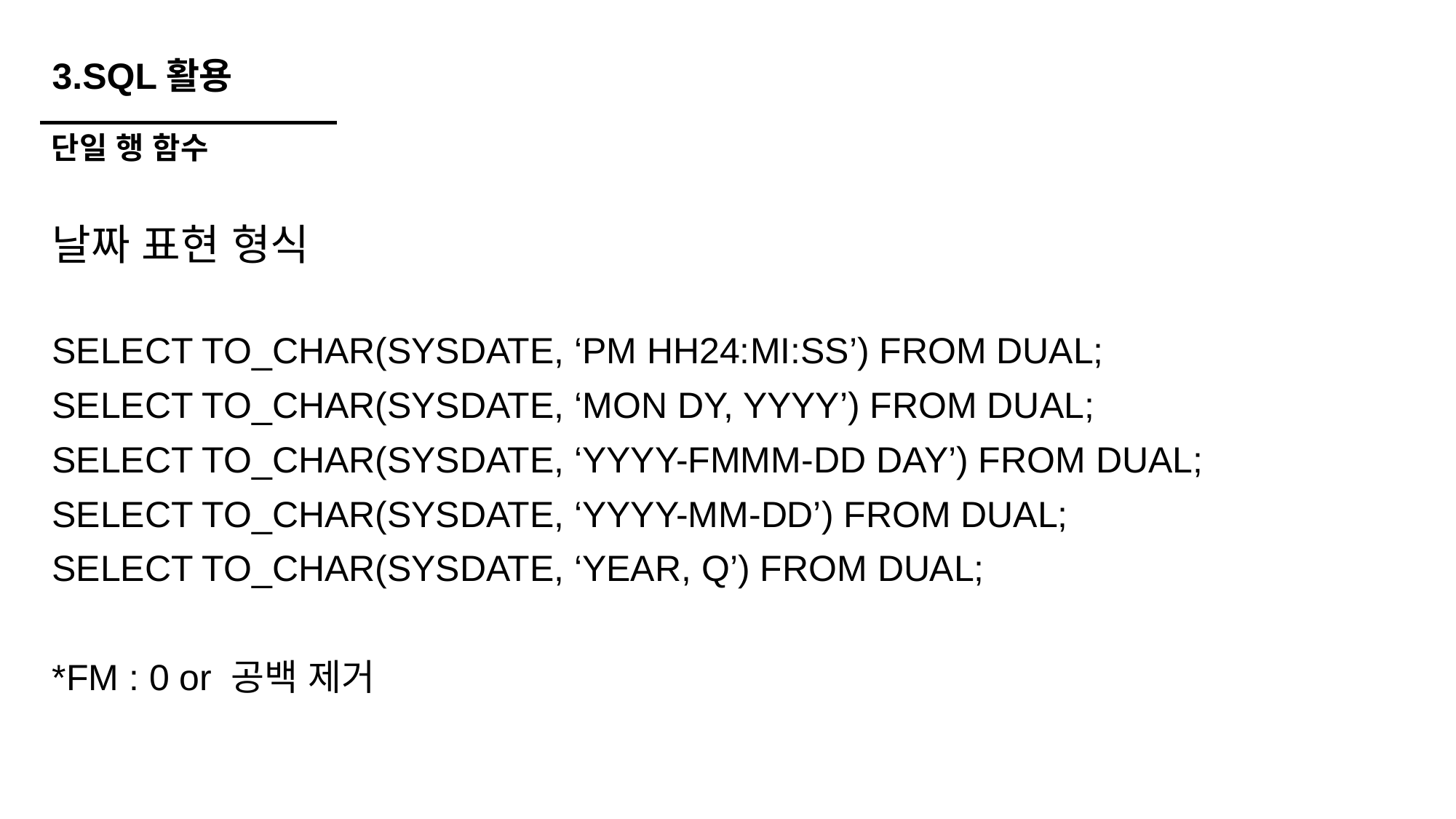

# 3.SQL활용
단일 행 함수
날짜 표현 형식

SELECT TO_CHAR(SYSDATE, ‘PM HH24:MI:SS’) FROM DUAL;
SELECT TO_CHAR(SYSDATE, ‘MON DY, YYYY’) FROM DUAL;
SELECT TO_CHAR(SYSDATE, ‘YYYY-FMMM-DD DAY’) FROM DUAL;
SELECT TO_CHAR(SYSDATE, ‘YYYY-MM-DD’) FROM DUAL;
SELECT TO_CHAR(SYSDATE, ‘YEAR, Q’) FROM DUAL;

*FM : 0 or 공백 제거